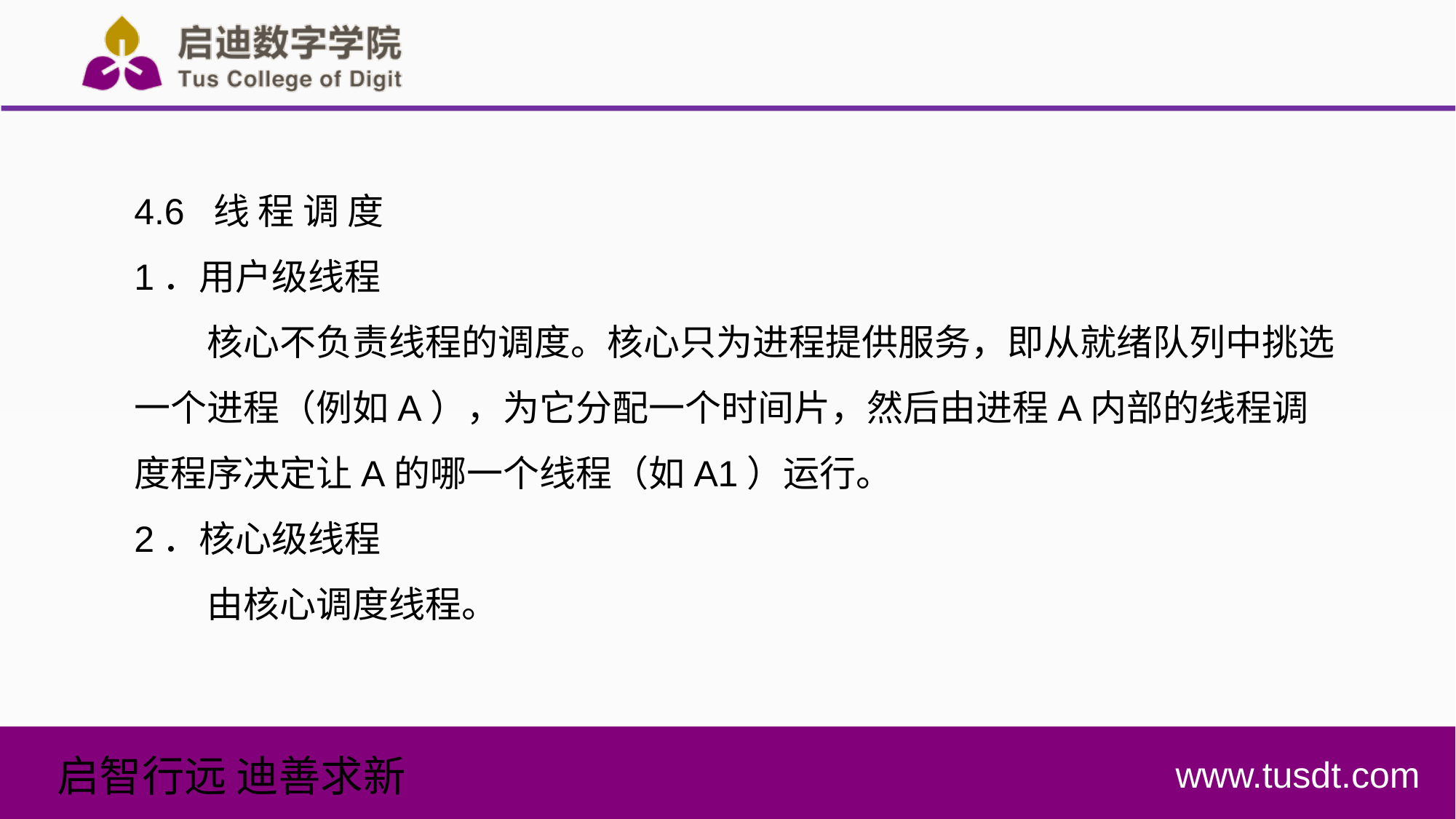

4.6  线 程 调 度
1．用户级线程
核心不负责线程的调度。核心只为进程提供服务，即从就绪队列中挑选一个进程（例如A），为它分配一个时间片，然后由进程A内部的线程调度程序决定让A的哪一个线程（如A1）运行。
2．核心级线程
由核心调度线程。